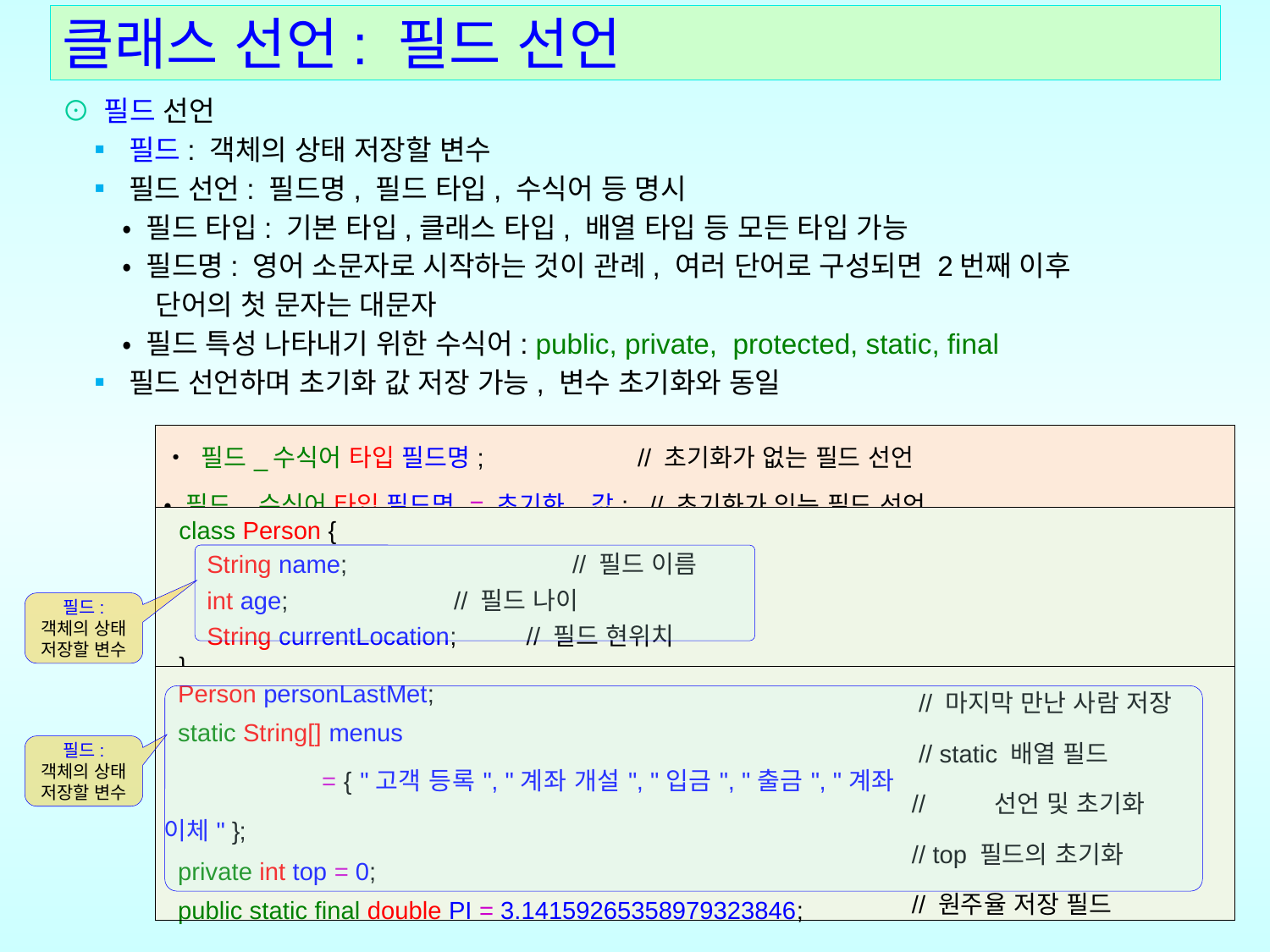

# 클래스 선언: 필드 선언
⊙ 필드 선언
   ▪ 필드: 객체의 상태 저장할 변수
   ▪ 필드 선언: 필드명, 필드 타입, 수식어 등 명시
        • 필드 타입: 기본 타입,클래스 타입, 배열 타입 등 모든 타입 가능
        • 필드명: 영어 소문자로 시작하는 것이 관례, 여러 단어로 구성되면 2번째 이후
           단어의 첫 문자는 대문자
        • 필드 특성 나타내기 위한 수식어: public, private,  protected, static, final
   ▪ 필드 선언하며 초기화 값 저장 가능, 변수 초기화와 동일
| • 필드\_수식어 타입 필드명; // 초기화가 없는 필드 선언 • 필드\_수식어 타입 필드명 = 초기화\_값; // 초기화가 있는 필드 선언 |  |
| --- | --- |
| class Person { String name; // 필드 이름 int age; // 필드 나이 String currentLocation; // 필드 현위치 } |  |
| Person personLastMet; static String[] menus = { "고객 등록", "계좌 개설", "입금", "출금", "계좌 이체" }; private int top = 0; public static final double PI = 3.14159265358979323846; | // 마지막 만난 사람 저장 // static 배열 필드 // 선언 및 초기화 // top 필드의 초기화 // 원주율 저장 필드 |

필드:
객체의 상태 저장할 변수

필드:
객체의 상태 저장할 변수